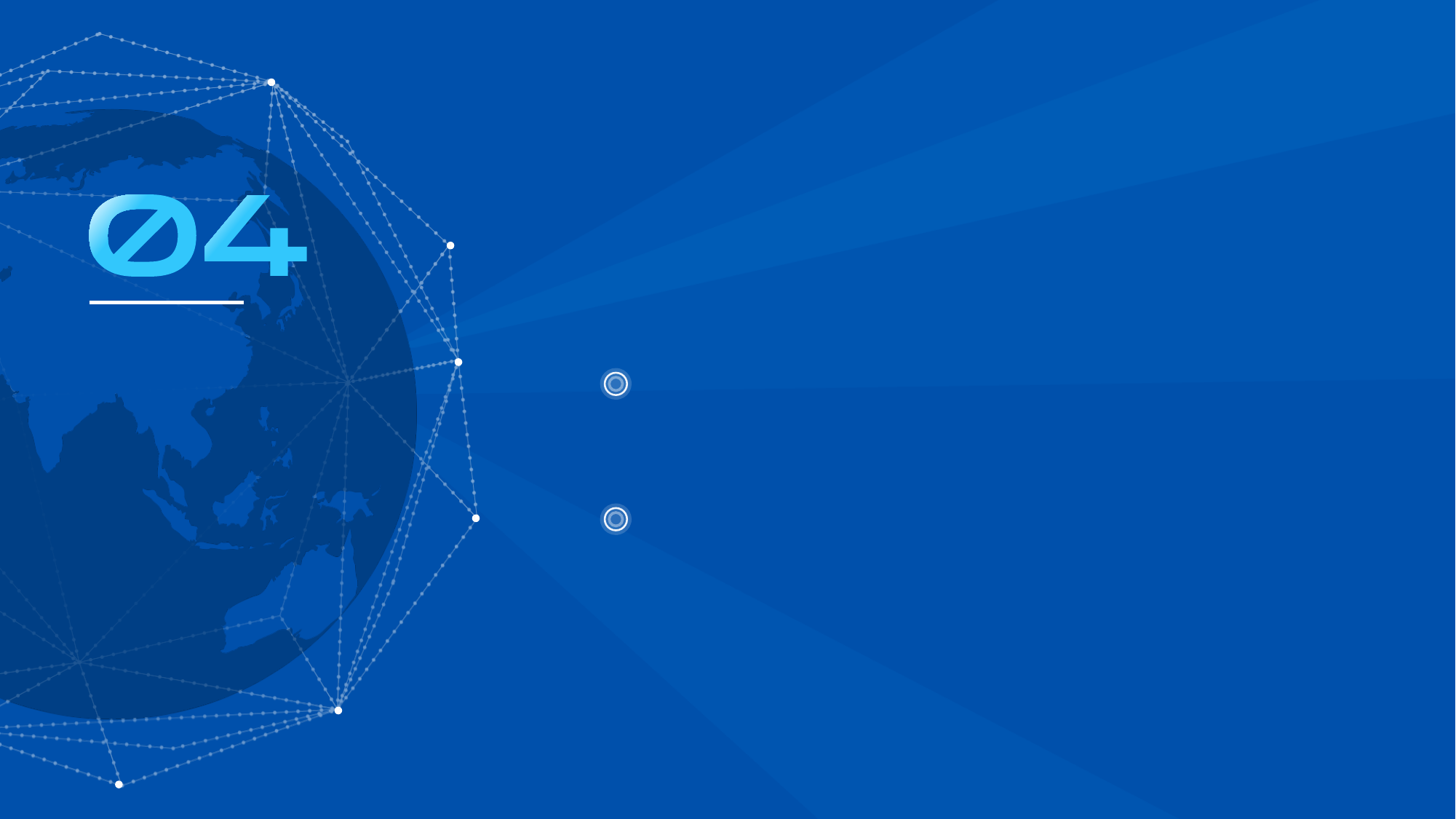

매장 방문 여부
실전 코드
얼마만에 매장 방문인지
코드 설계
얼마만에 매장 방문인지
코드 문법 설명